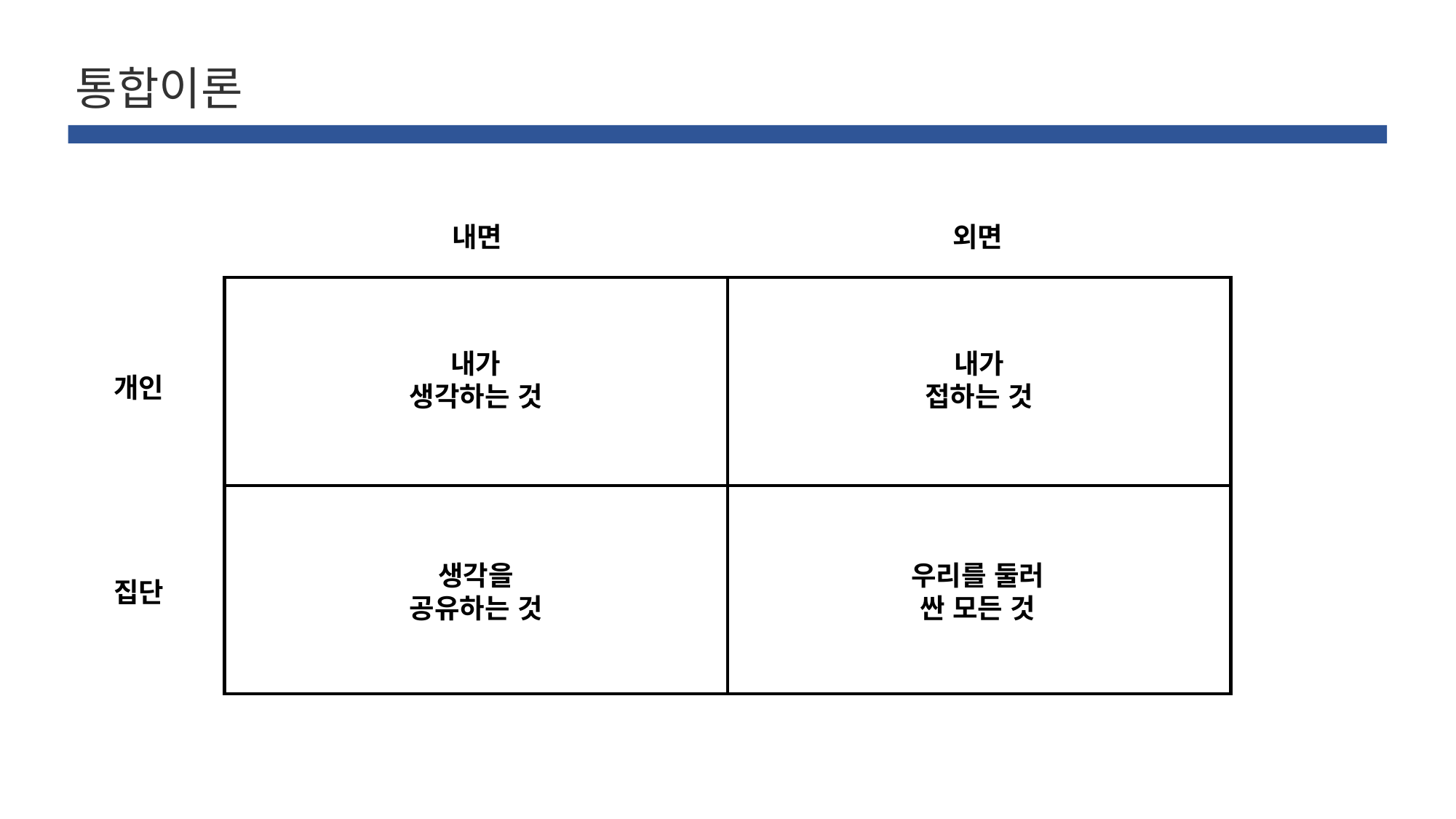

통합이론

내면
외면

내가
생각하는 것
내가
접하는 것
개인
생각을
공유하는 것
우리를 둘러 싼 모든 것
집단